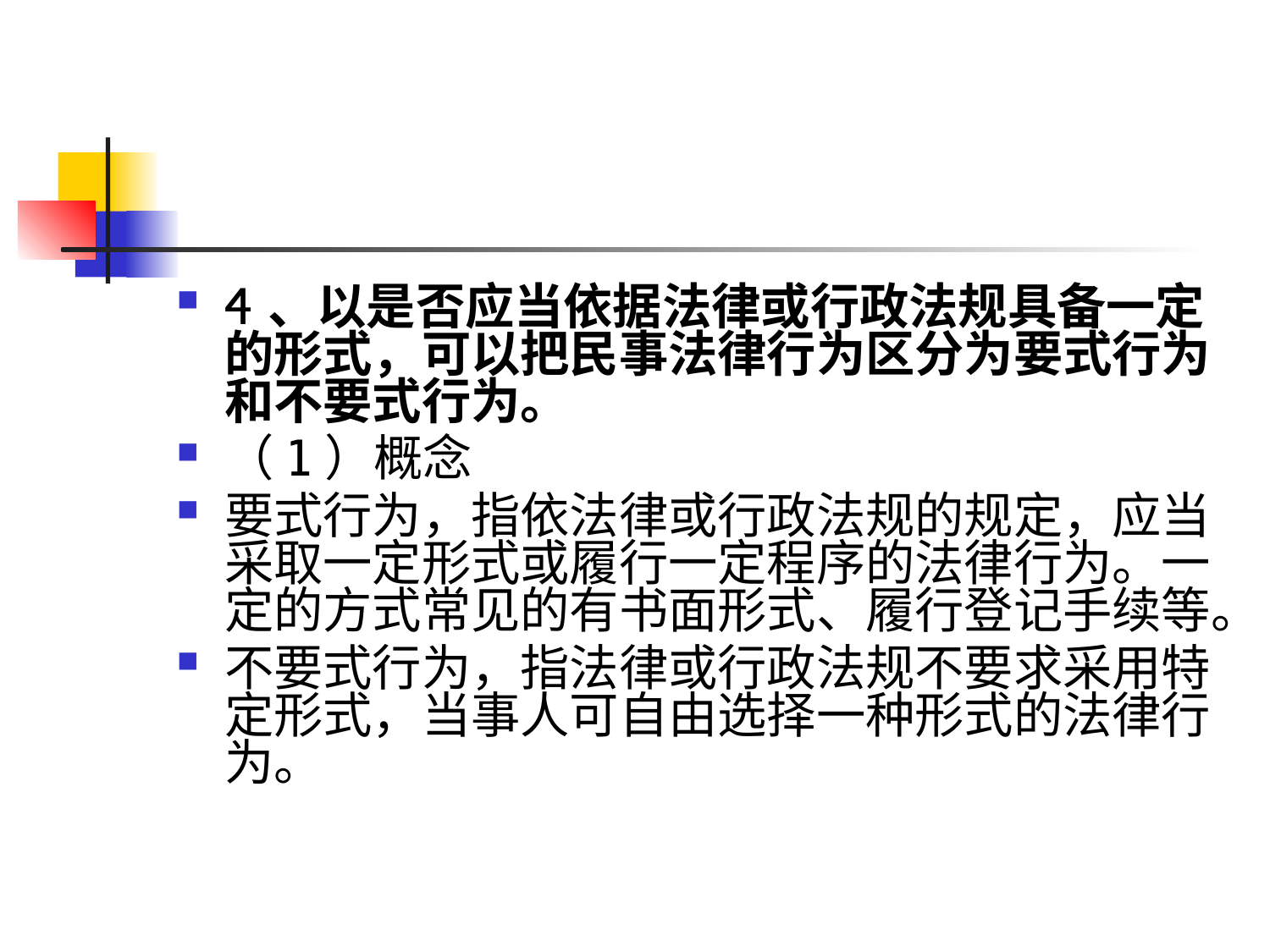

#
4、以是否应当依据法律或行政法规具备一定的形式，可以把民事法律行为区分为要式行为和不要式行为。
（1）概念
要式行为，指依法律或行政法规的规定，应当采取一定形式或履行一定程序的法律行为。一定的方式常见的有书面形式、履行登记手续等。
不要式行为，指法律或行政法规不要求采用特定形式，当事人可自由选择一种形式的法律行为。